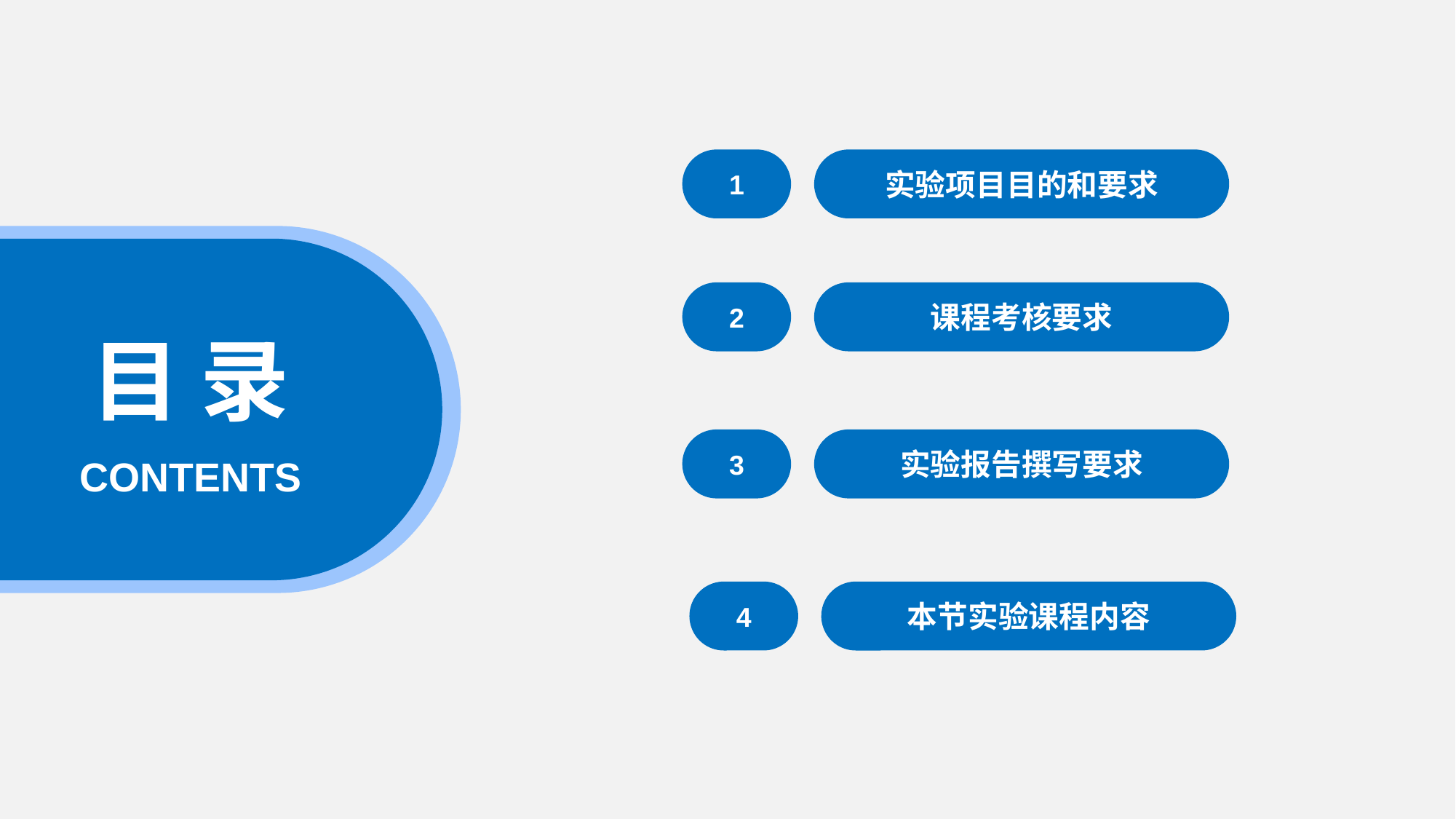

1
实验项目目的和要求

2
课程考核要求
目 录
3
实验报告撰写要求
CONTENTS
4
本节实验课程内容